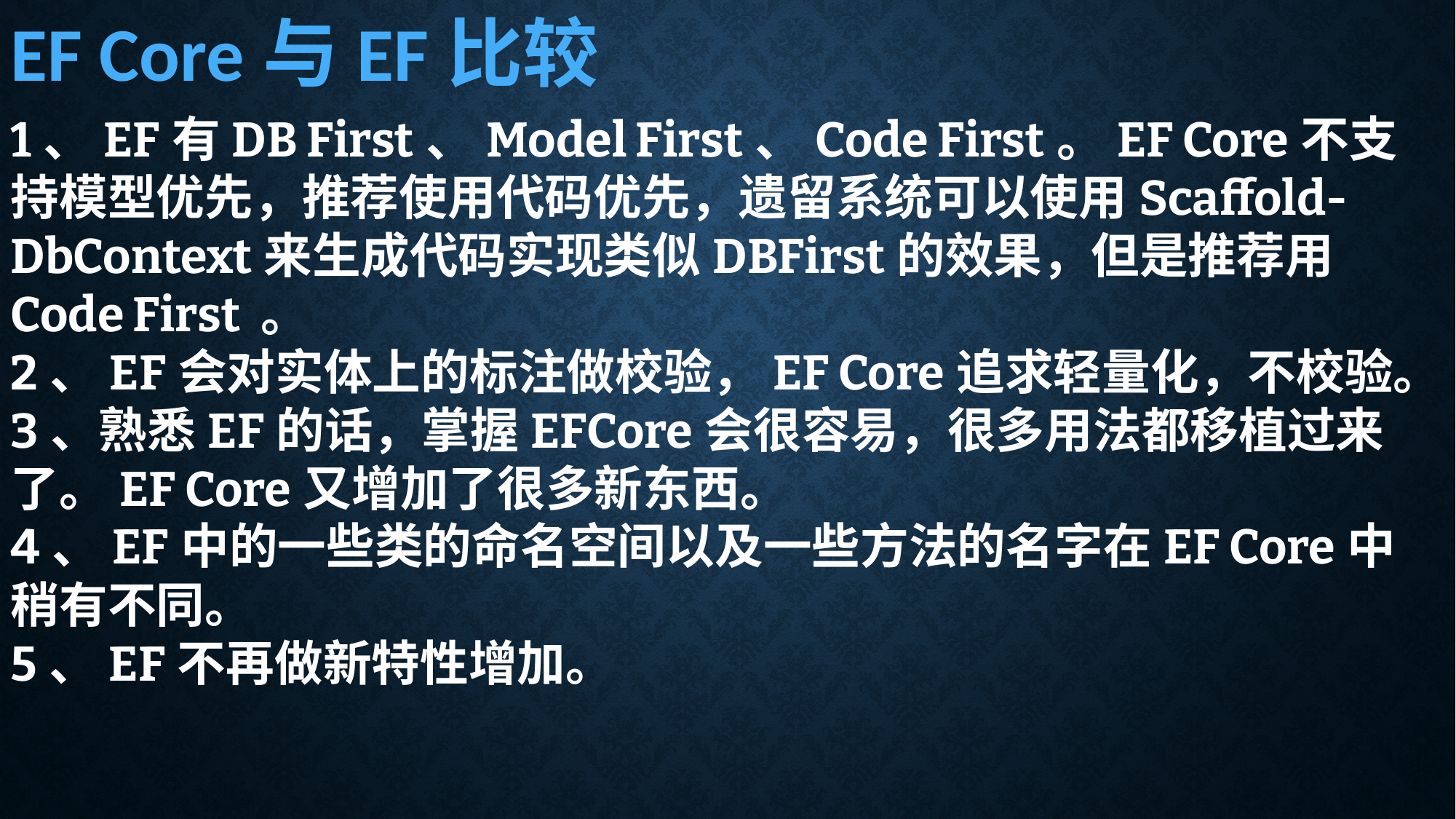

EF Core与EF比较
1、EF有DB First、Model First、Code First。EF Core不支持模型优先，推荐使用代码优先，遗留系统可以使用Scaffold-DbContext来生成代码实现类似DBFirst的效果，但是推荐用Code First 。
2、EF会对实体上的标注做校验，EF Core追求轻量化，不校验。
3、熟悉EF的话，掌握EFCore会很容易，很多用法都移植过来了。EF Core又增加了很多新东西。
4、EF中的一些类的命名空间以及一些方法的名字在EF Core中稍有不同。
5、EF不再做新特性增加。